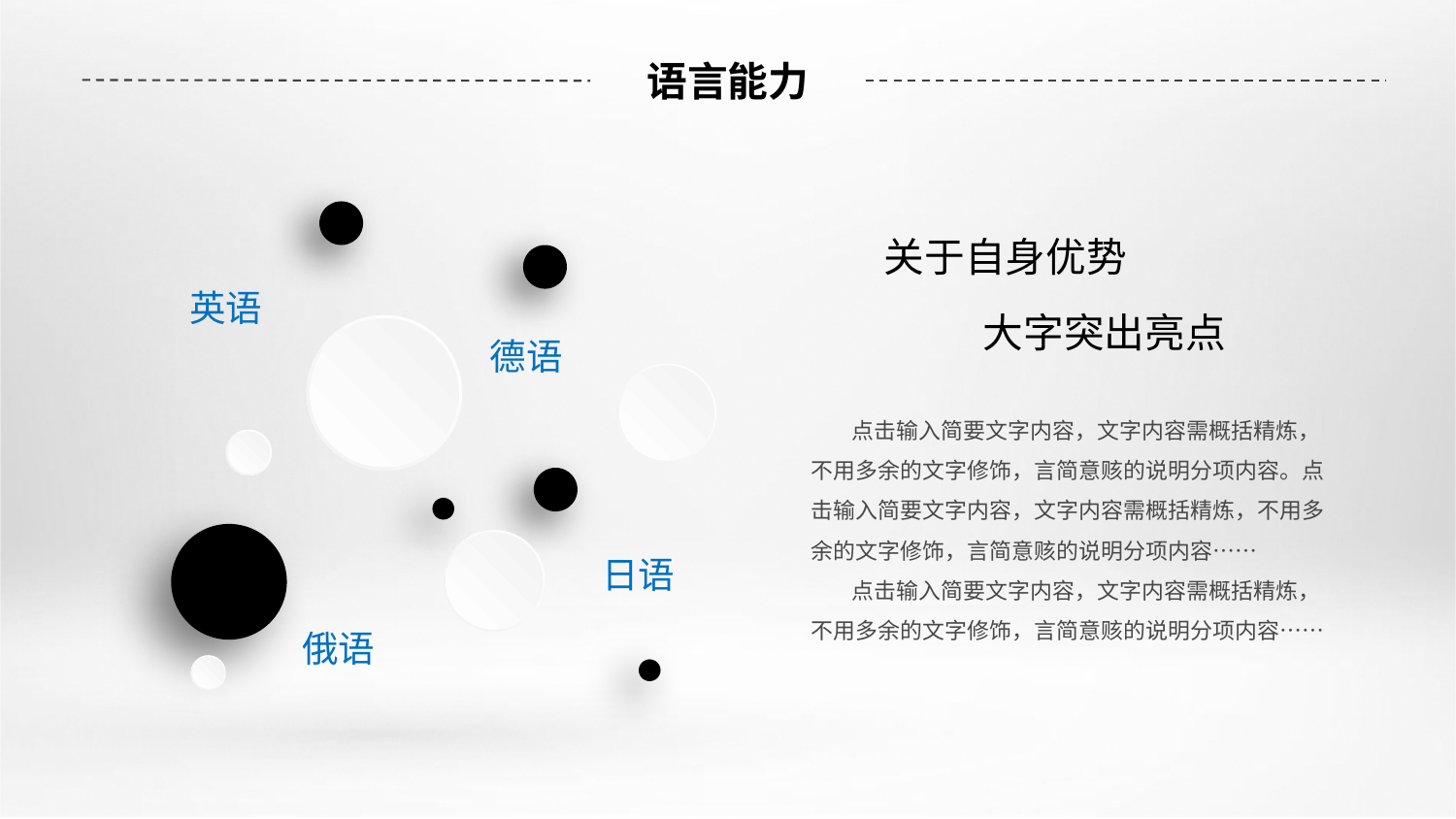

# 语言能力

关于自身优势

英语
大字突出亮点

德语

       点击输入简要文字内容，文字内容需概括精炼，不用多余的文字修饰，言简意赅的说明分项内容。点击输入简要文字内容，文字内容需概括精炼，不用多余的文字修饰，言简意赅的说明分项内容……
       点击输入简要文字内容，文字内容需概括精炼，不用多余的文字修饰，言简意赅的说明分项内容……

日语
俄语